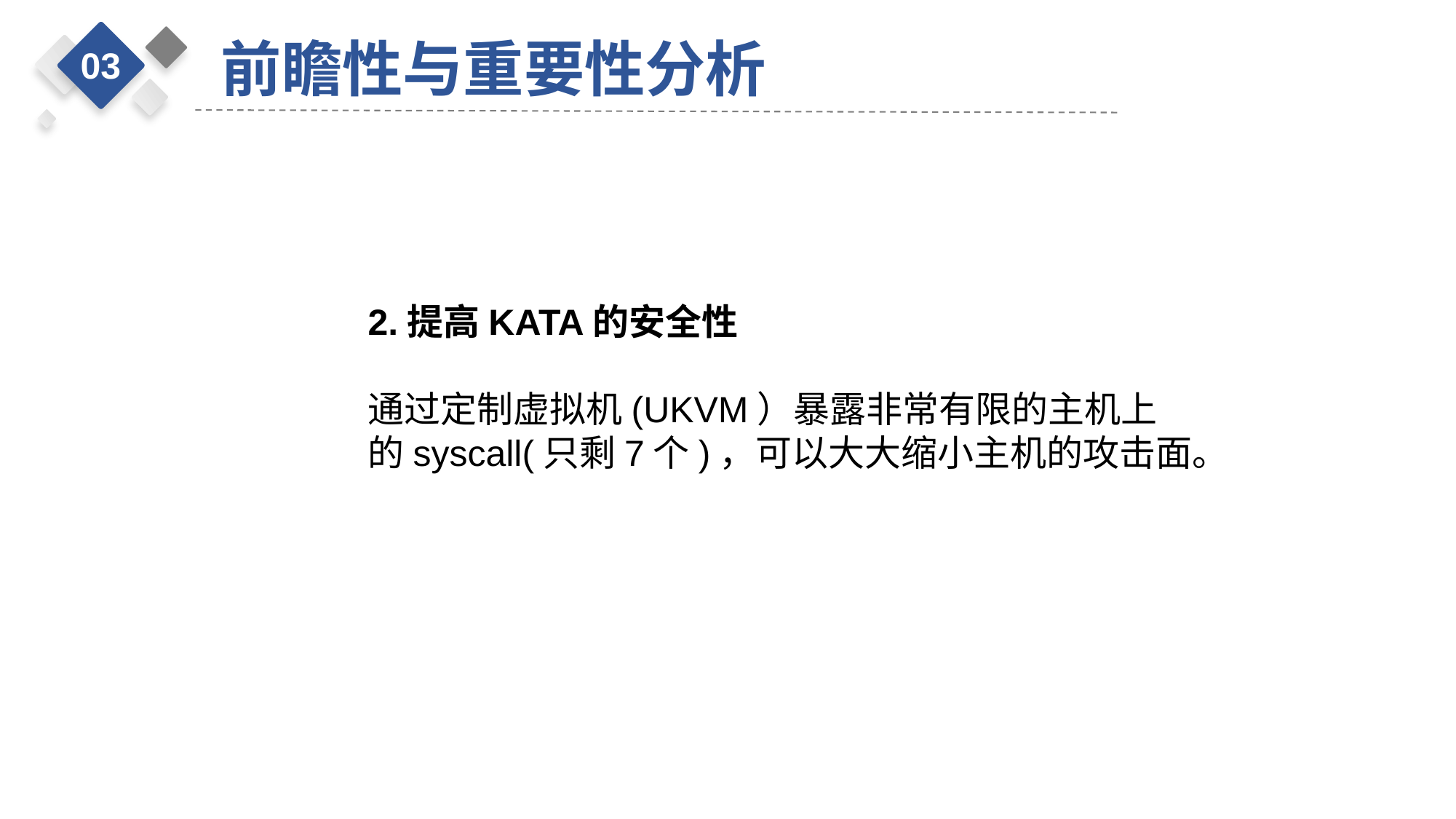

前瞻性与重要性分析

03

2.提高KATA的安全性

通过定制虚拟机(UKVM）暴露非常有限的主机上的syscall(只剩7个)，可以大大缩小主机的攻击面。